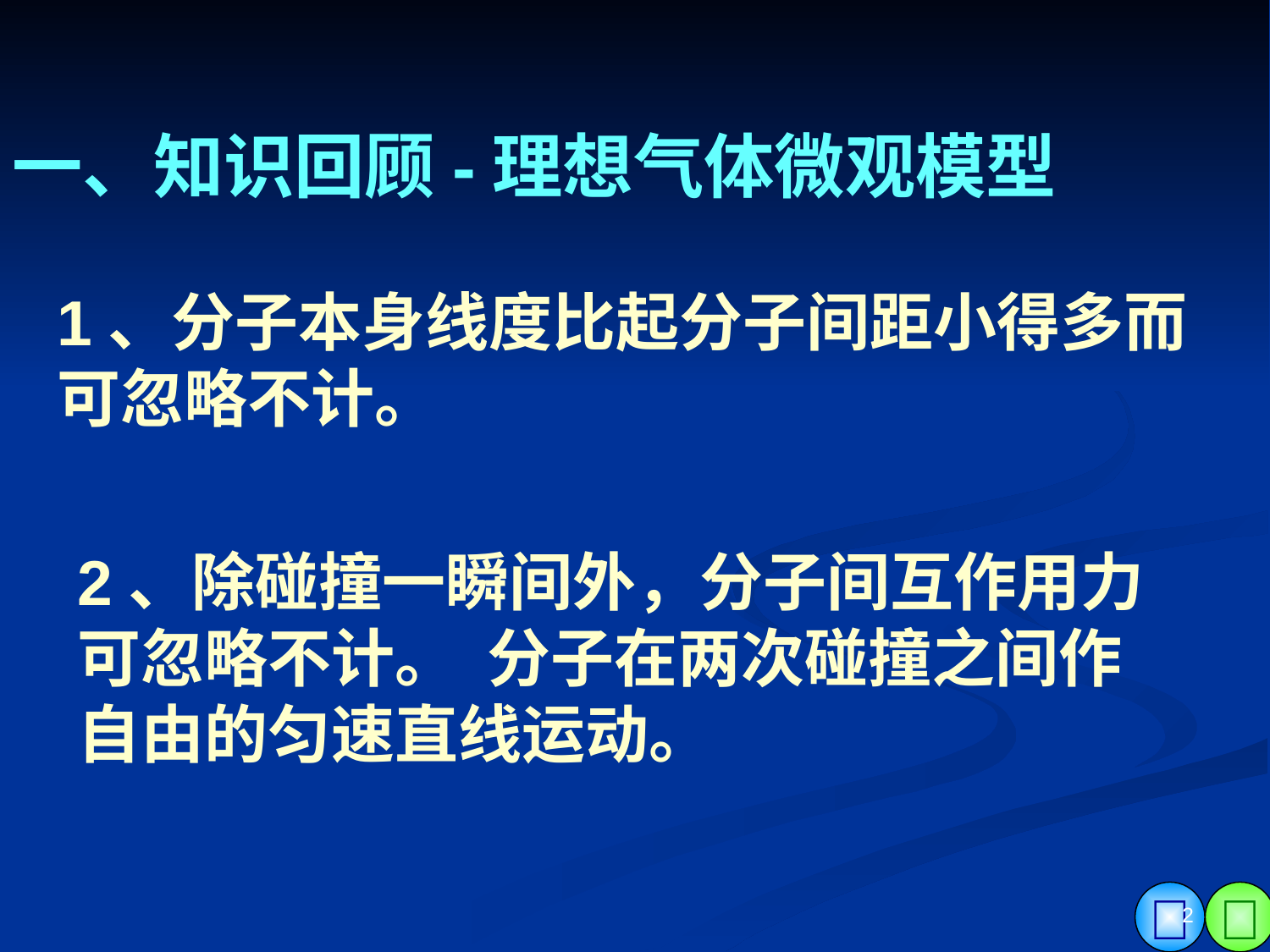

一、知识回顾-理想气体微观模型
1、分子本身线度比起分子间距小得多而可忽略不计。
2、除碰撞一瞬间外，分子间互作用力可忽略不计。  分子在两次碰撞之间作自由的匀速直线运动。
2